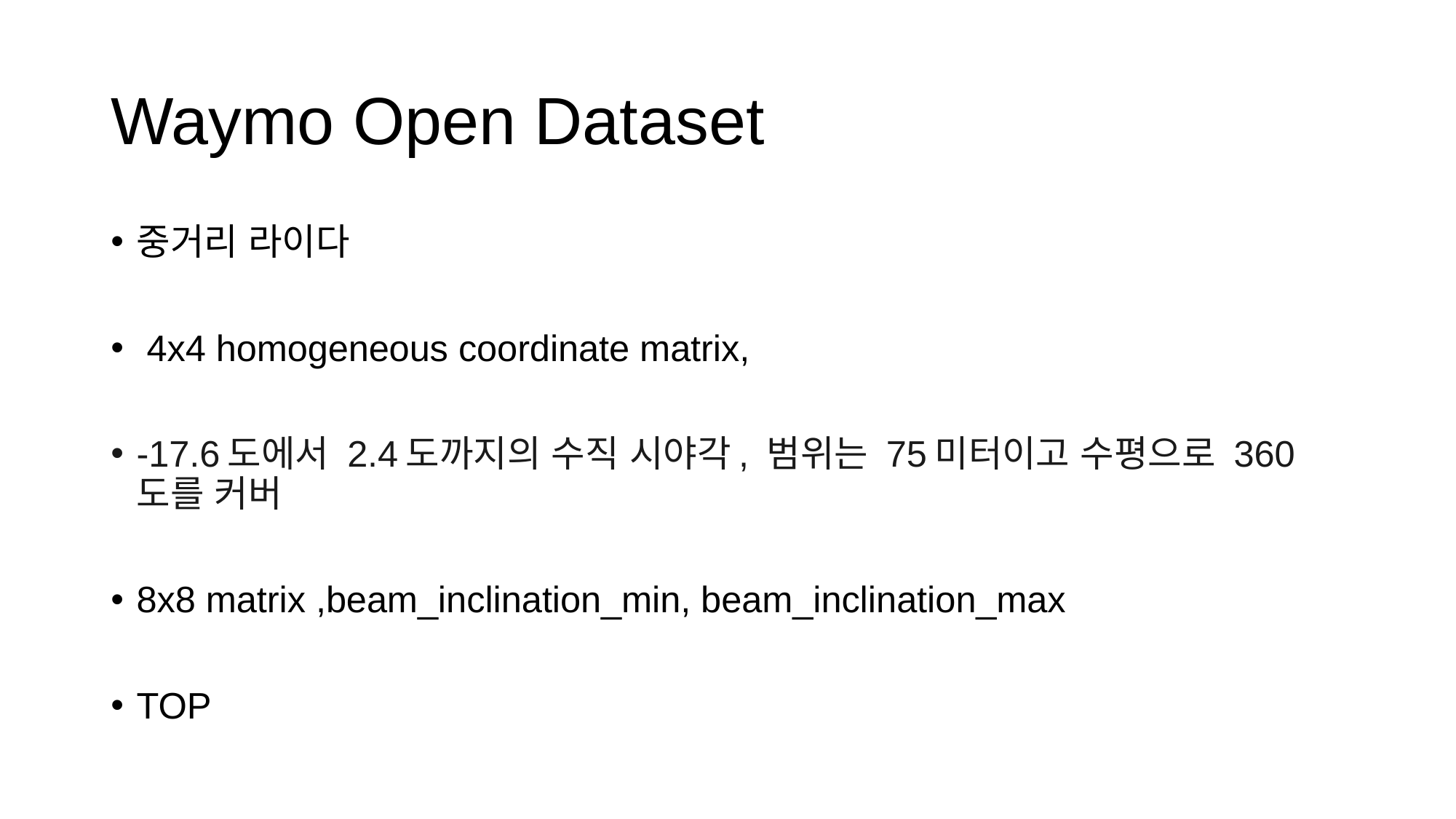

# Waymo Open Dataset
중거리 라이다

 4x4 homogeneous coordinate matrix,

-17.6도에서 2.4도까지의 수직 시야각, 범위는 75미터이고 수평으로 360도를 커버

8x8 matrix ,beam_inclination_min, beam_inclination_max

TOP